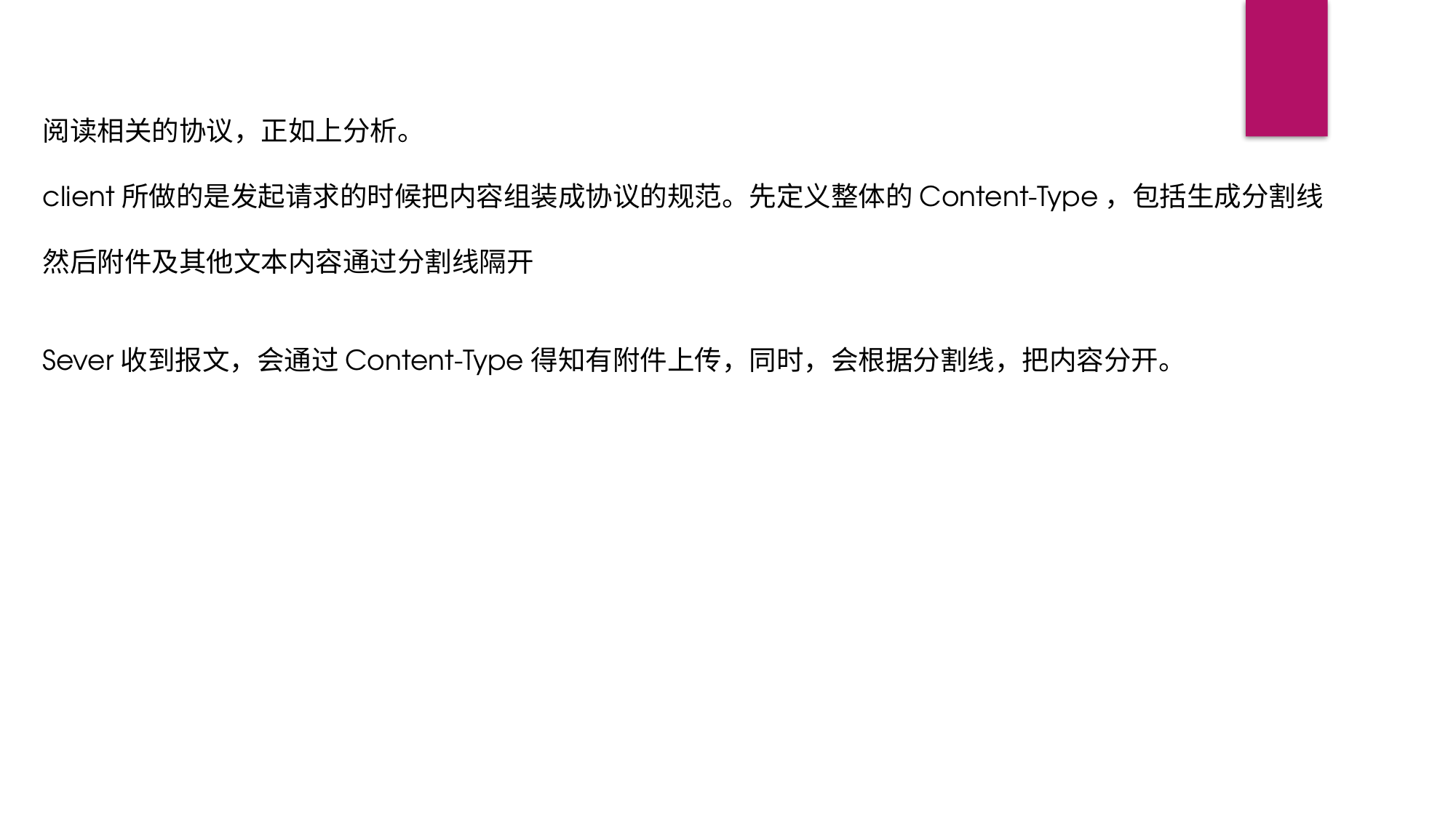

阅读相关的协议，正如上分析。

client所做的是发起请求的时候把内容组装成协议的规范。先定义整体的Content-Type，包括生成分割线

然后附件及其他文本内容通过分割线隔开

Sever收到报文，会通过Content-Type得知有附件上传，同时，会根据分割线，把内容分开。